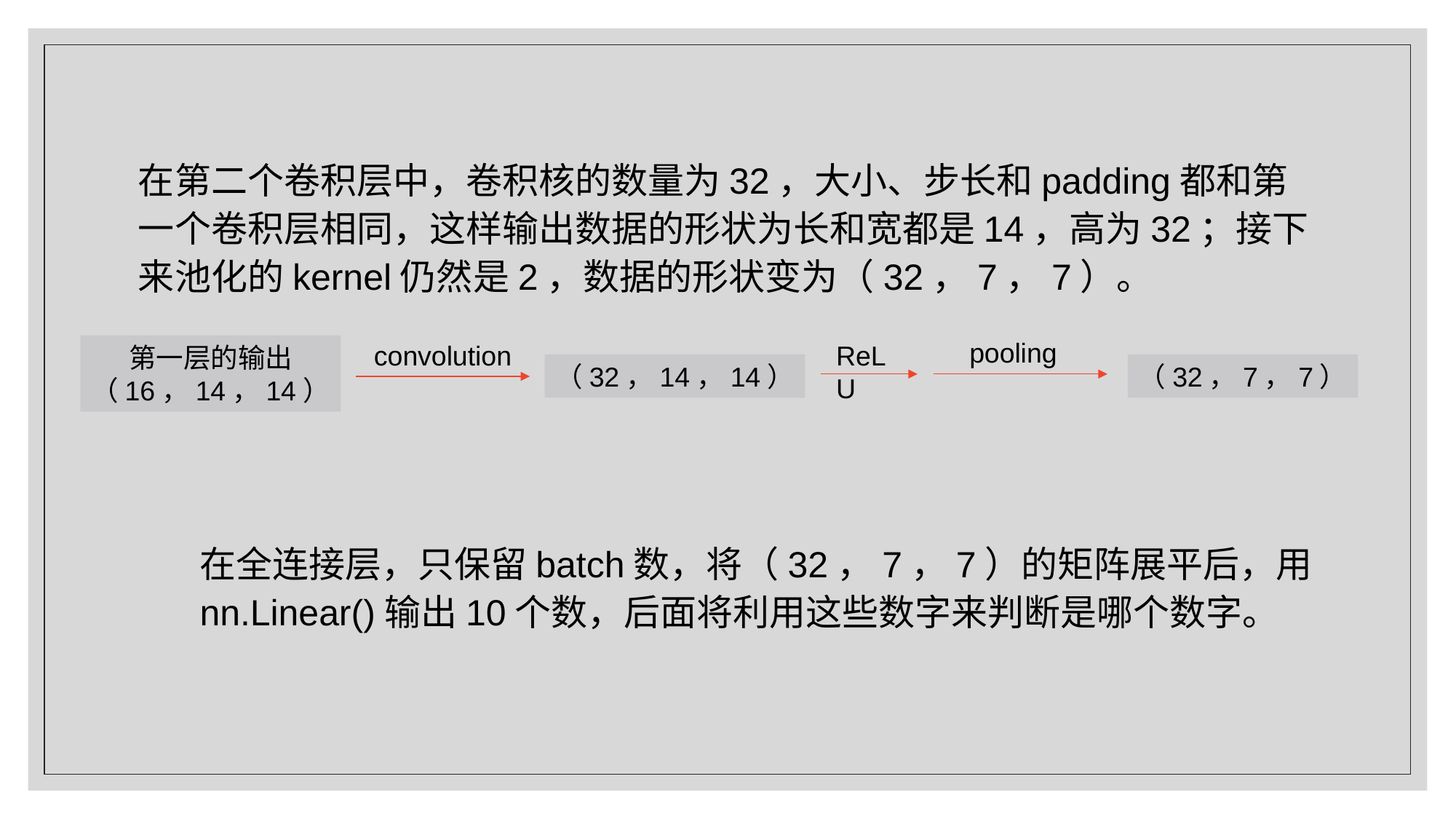

在第二个卷积层中，卷积核的数量为32，大小、步长和padding都和第一个卷积层相同，这样输出数据的形状为长和宽都是14，高为32；接下来池化的kernel仍然是2，数据的形状变为（32，7，7）。
pooling
convolution
ReLU
第一层的输出
（16，14，14）
（32，14，14）
（32，7，7）
在全连接层，只保留batch数，将（32，7，7）的矩阵展平后，用nn.Linear()输出10个数，后面将利用这些数字来判断是哪个数字。